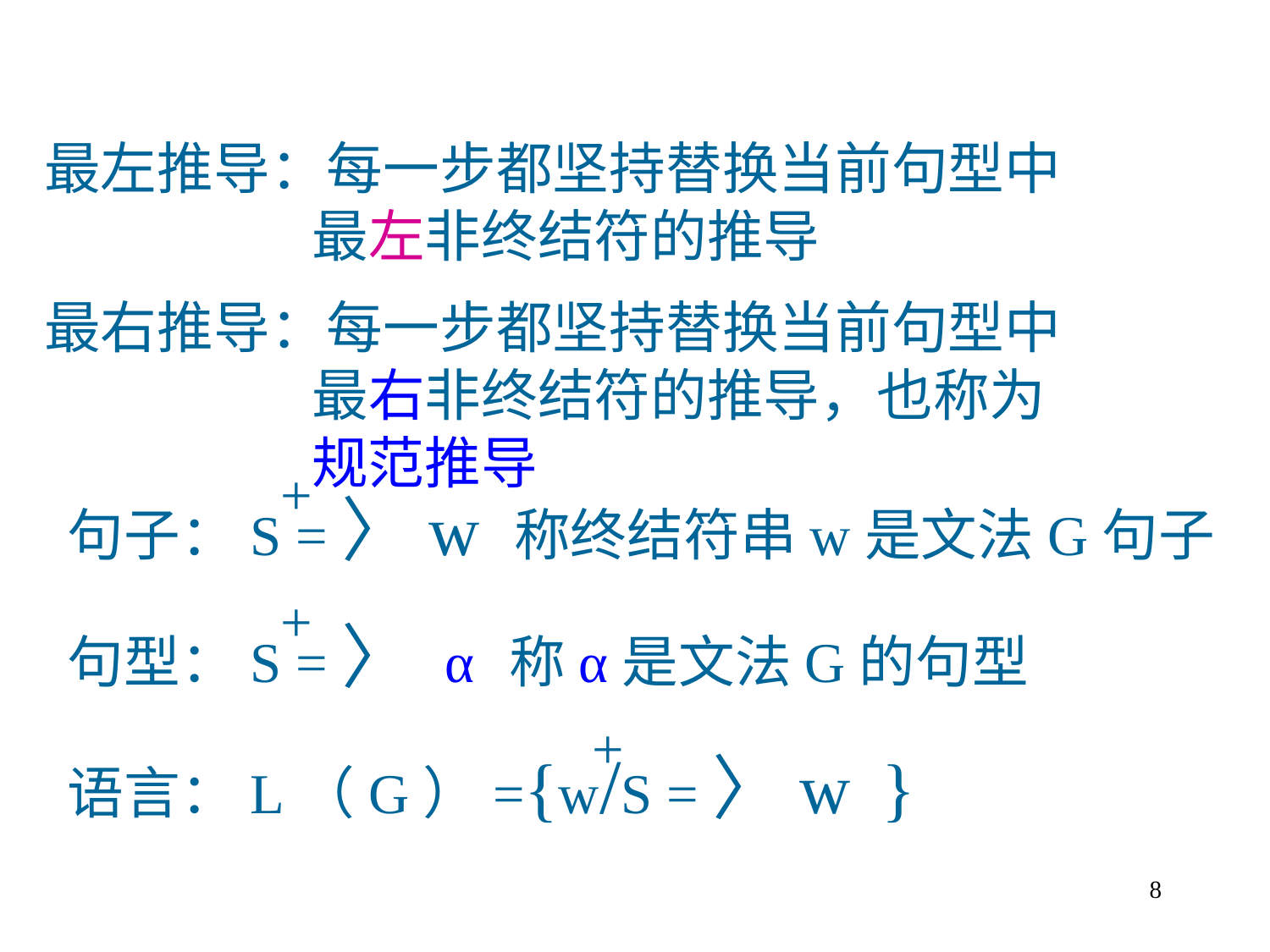

最左推导：每一步都坚持替换当前句型中
                    最左非终结符的推导
最右推导：每一步都坚持替换当前句型中
                    最右非终结符的推导，也称为
                    规范推导
               +
句子：S =〉w 称终结符串w是文法G句子
               +
句型：S =〉 α 称α是文法G的句型
                                     +
语言：L（G）={w/S =〉w  }
8